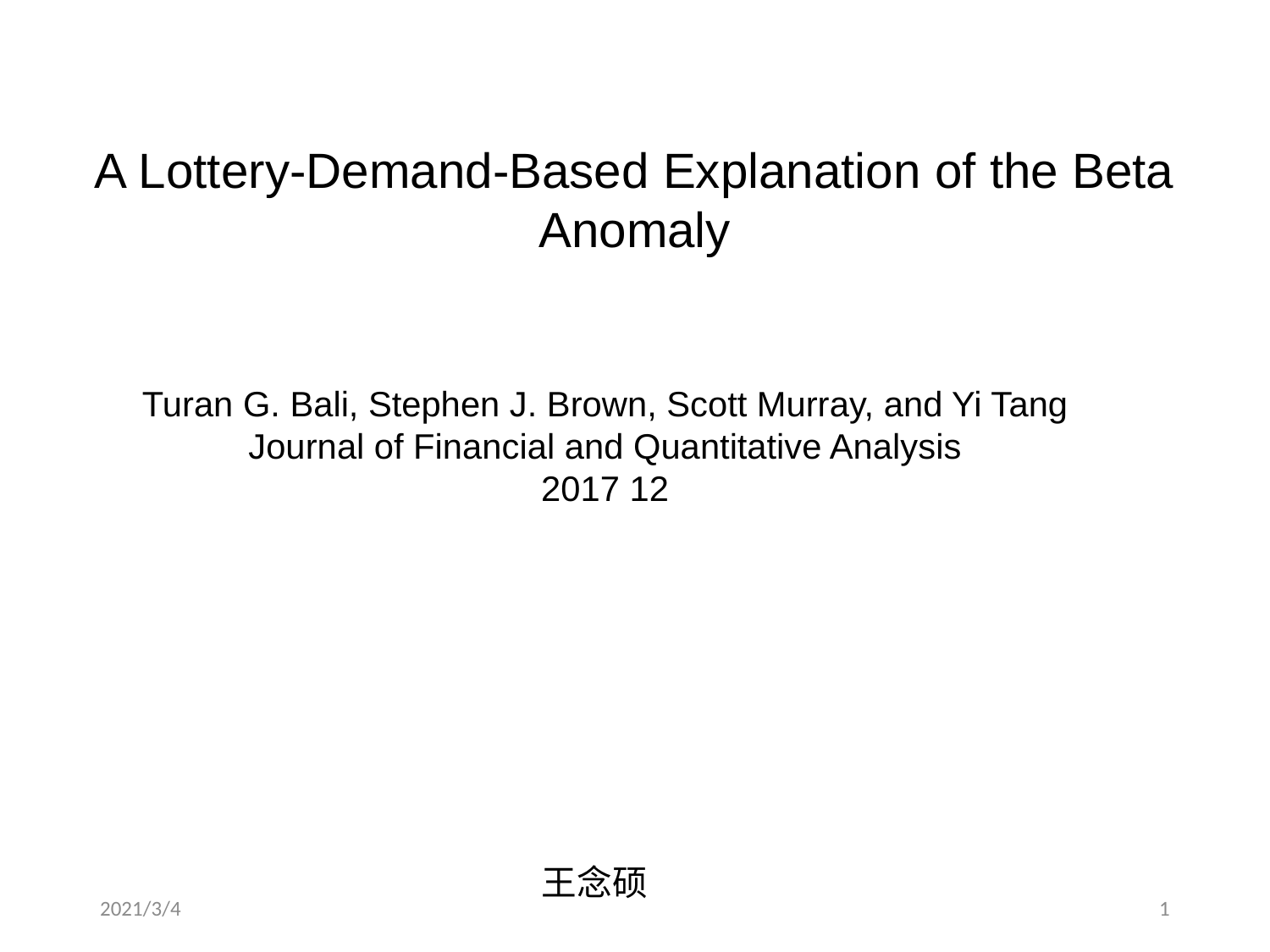

A Lottery-Demand-Based Explanation of the Beta Anomaly
Turan G. Bali, Stephen J. Brown, Scott Murray, and Yi Tang
Journal of Financial and Quantitative Analysis
2017 12
王念硕
2021/3/4
1